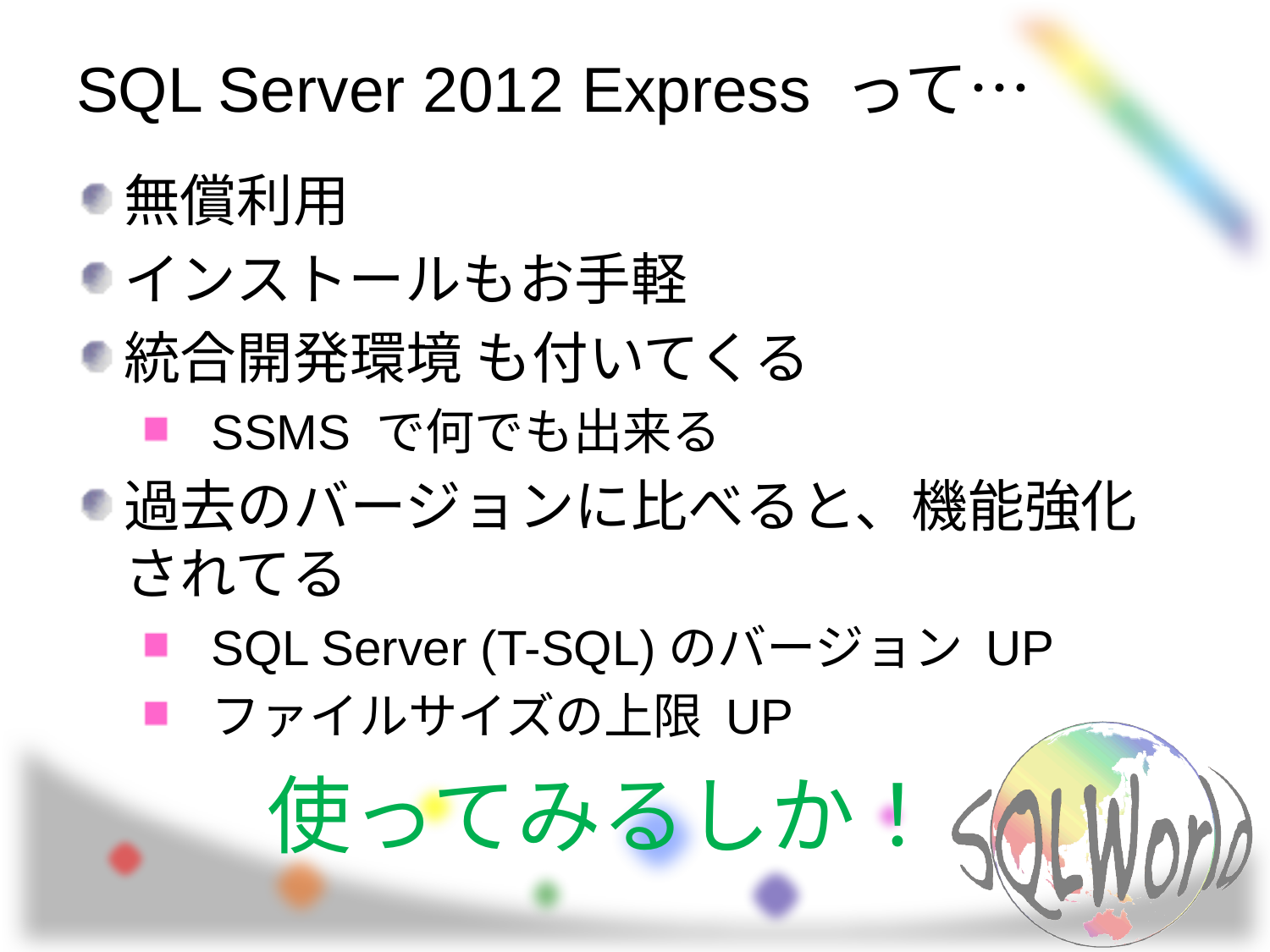

# SQL Server 2012 Express って…
無償利用
インストールもお手軽
統合開発環境 も付いてくる
SSMS で何でも出来る
過去のバージョンに比べると、機能強化されてる
SQL Server (T-SQL)のバージョン UP
ファイルサイズの上限 UP

使ってみるしか！